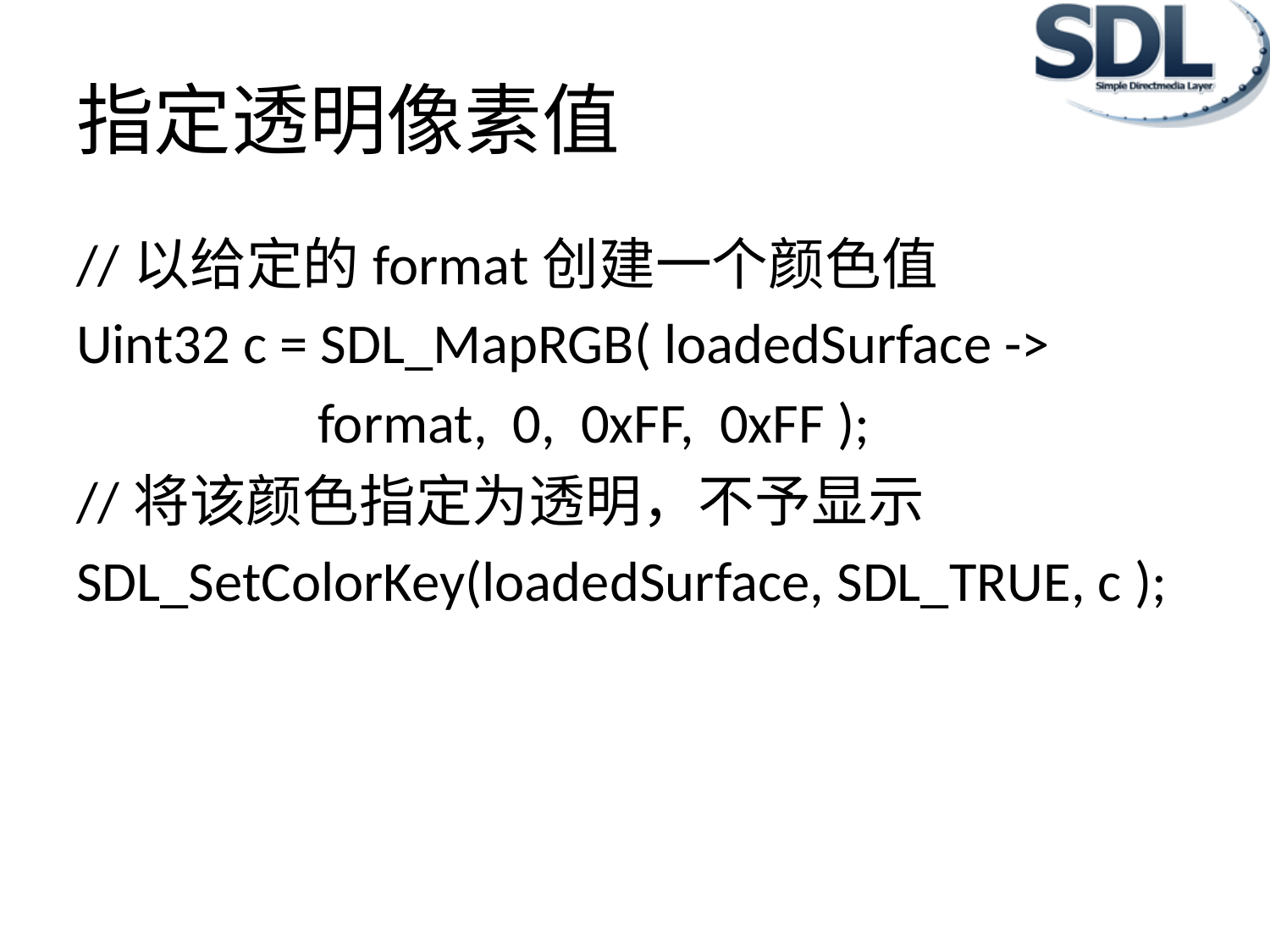

# 指定透明像素值
//以给定的format创建一个颜色值
Uint32 c = SDL_MapRGB( loadedSurface ->
                   format,  0,  0xFF,  0xFF );
//将该颜色指定为透明，不予显示
SDL_SetColorKey(loadedSurface, SDL_TRUE, c );